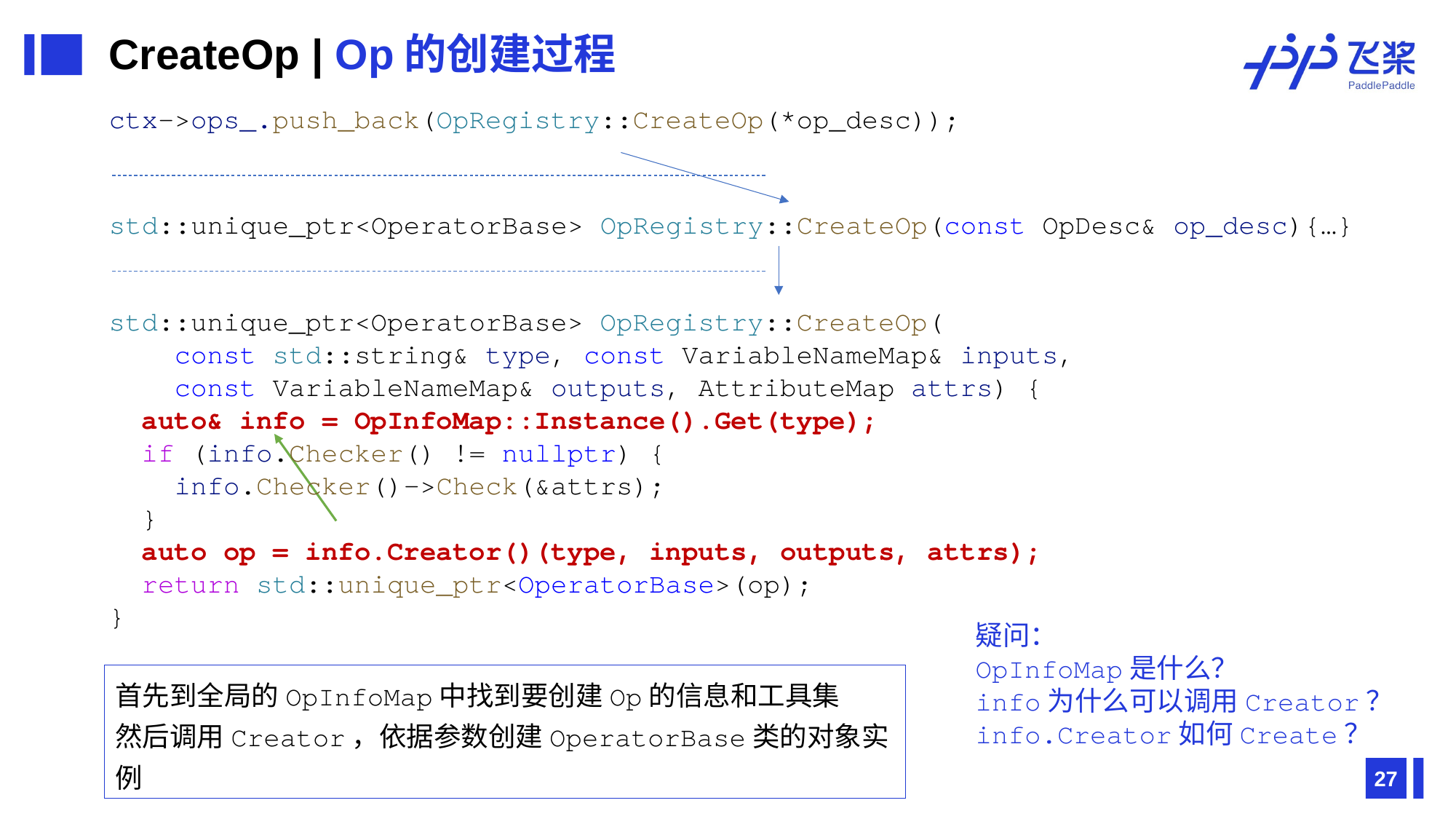

CreateOp | Op的创建过程
ctx->ops_.push_back(OpRegistry::CreateOp(*op_desc));
std::unique_ptr<OperatorBase> OpRegistry::CreateOp(const OpDesc& op_desc){…}
std::unique_ptr<OperatorBase> OpRegistry::CreateOp(
    const std::string& type, const VariableNameMap& inputs,
    const VariableNameMap& outputs, AttributeMap attrs) {
  auto& info = OpInfoMap::Instance().Get(type);
  if (info.Checker() != nullptr) {
    info.Checker()->Check(&attrs);
  }
  auto op = info.Creator()(type, inputs, outputs, attrs);
  return std::unique_ptr<OperatorBase>(op);
}
疑问：
OpInfoMap是什么？
info为什么可以调用Creator？
info.Creator如何Create？
首先到全局的OpInfoMap中找到要创建Op的信息和工具集
然后调用Creator，依据参数创建OperatorBase类的对象实例
27